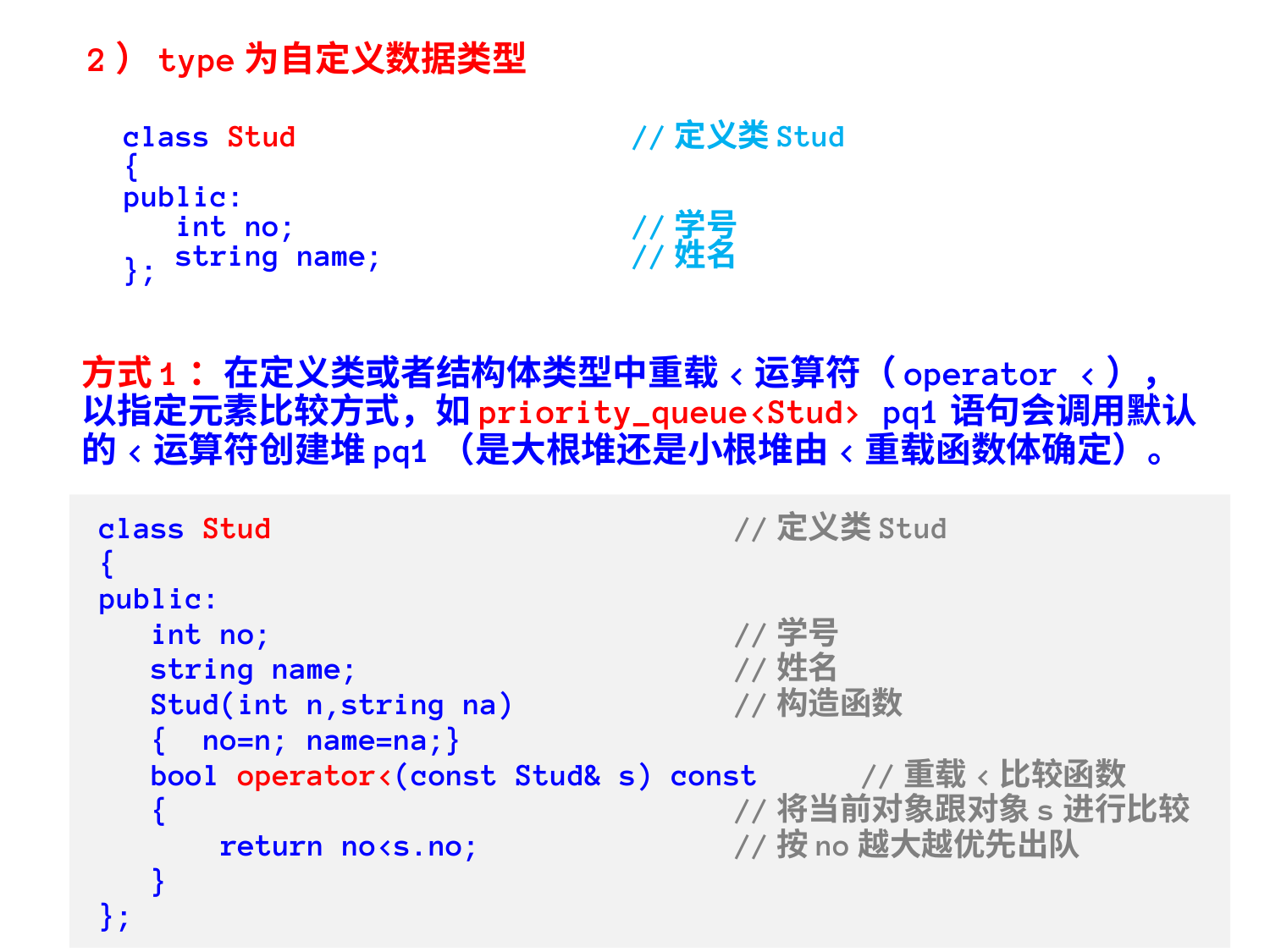

2）type为自定义数据类型
class Stud			//定义类Stud
{
public:
   int no;			//学号
   string name;		//姓名
};
方式1：在定义类或者结构体类型中重载<运算符（operator <），以指定元素比较方式，如priority_queue<Stud> pq1语句会调用默认的<运算符创建堆pq1（是大根堆还是小根堆由<重载函数体确定）。
class Stud				//定义类Stud
{
public:
   int no;				//学号
   string name;			//姓名
   Stud(int n,string na)		//构造函数
   {  no=n; name=na;}
   bool operator<(const Stud& s) const	//重载<比较函数
   {					//将当前对象跟对象s进行比较
       return no<s.no;		//按no越大越优先出队
   }
};
83/87